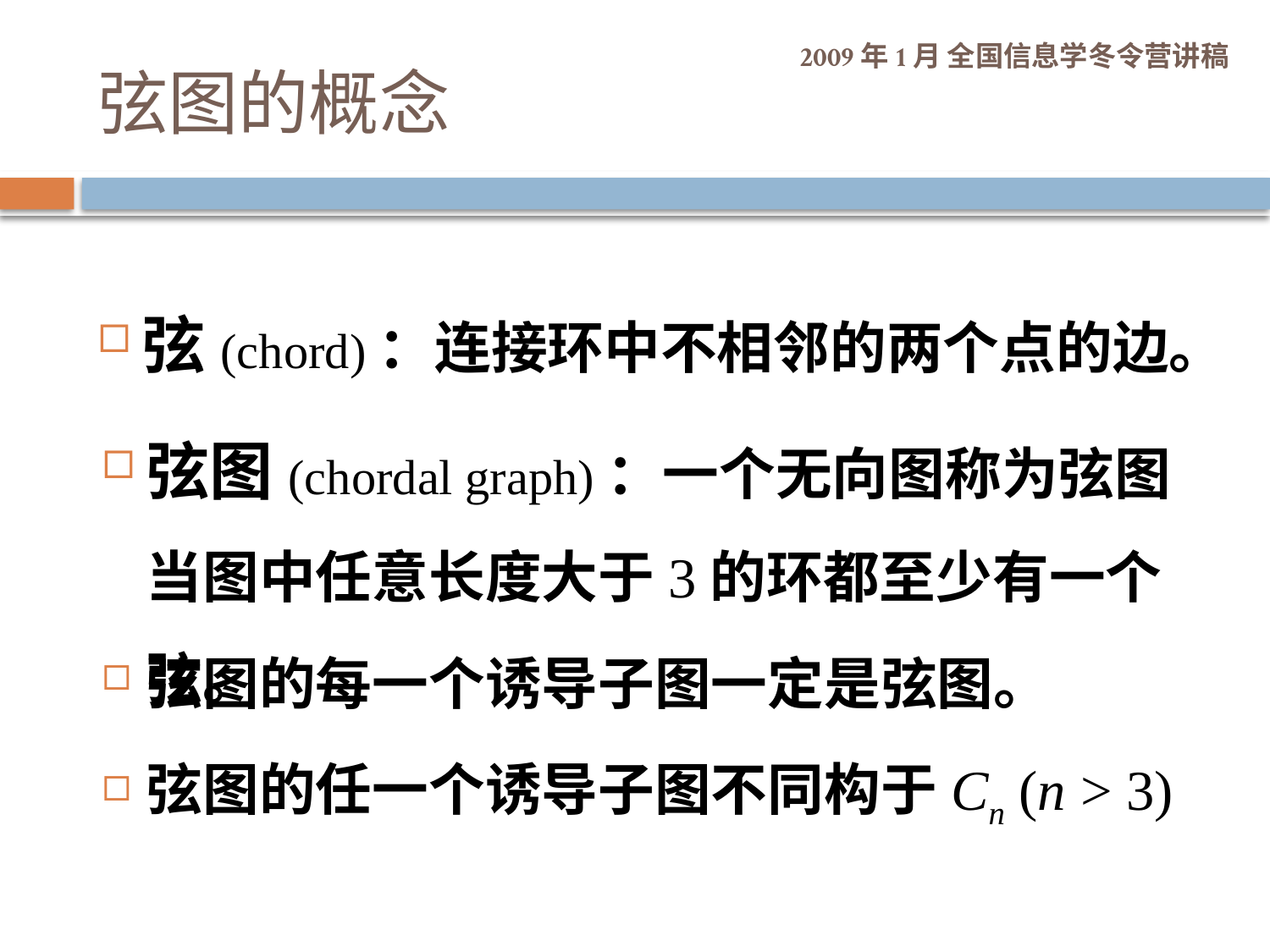

# 弦图的概念
弦(chord)：连接环中不相邻的两个点的边。

弦图(chordal graph)：一个无向图称为弦图当图中任意长度大于3的环都至少有一个弦。

弦图的每一个诱导子图一定是弦图。
弦图的任一个诱导子图不同构于Cn (n > 3)